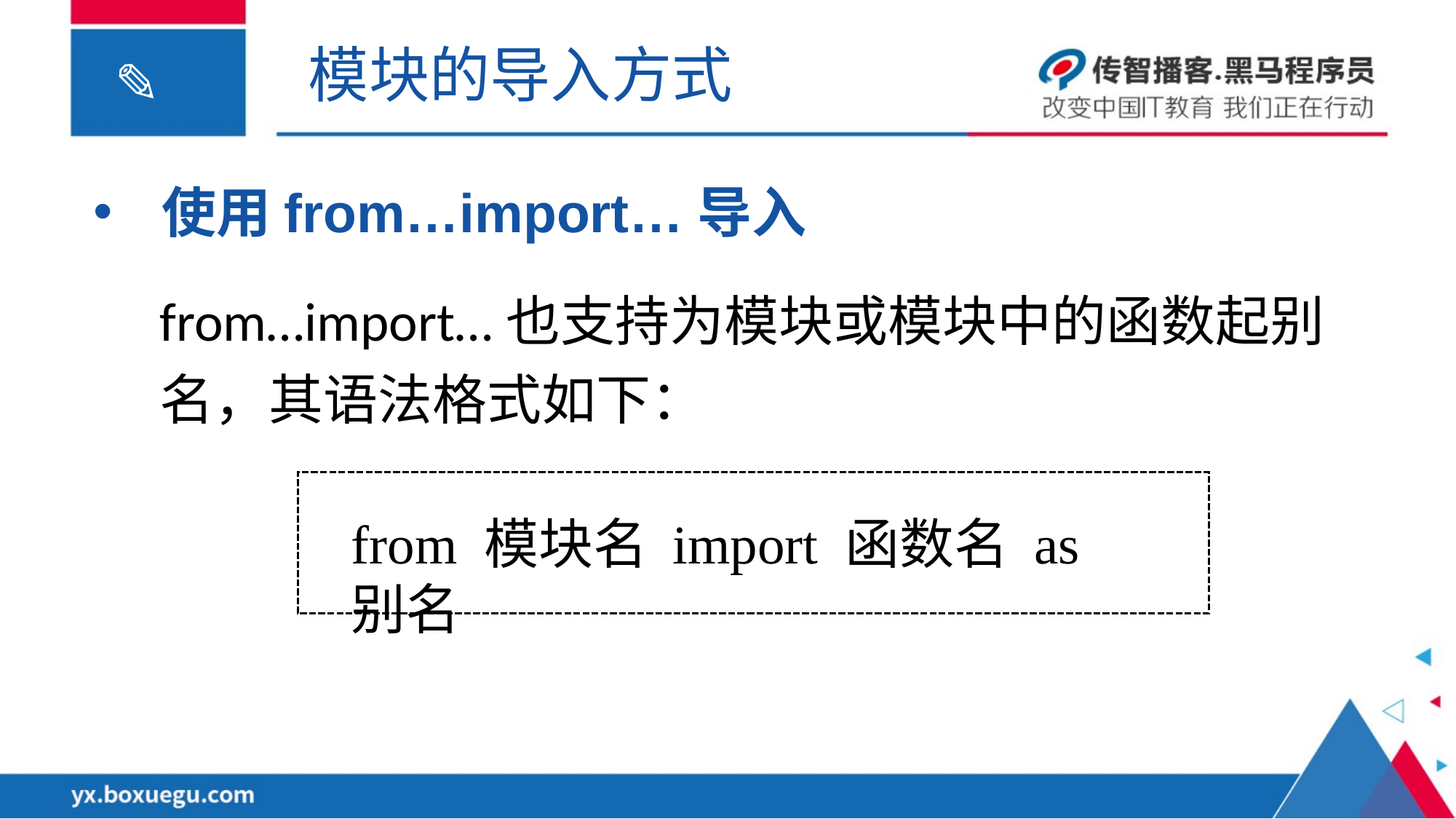

模块的导入方式
使用from…import…导入
from…import…也支持为模块或模块中的函数起别名，其语法格式如下：

from 模块名 import 函数名 as 别名